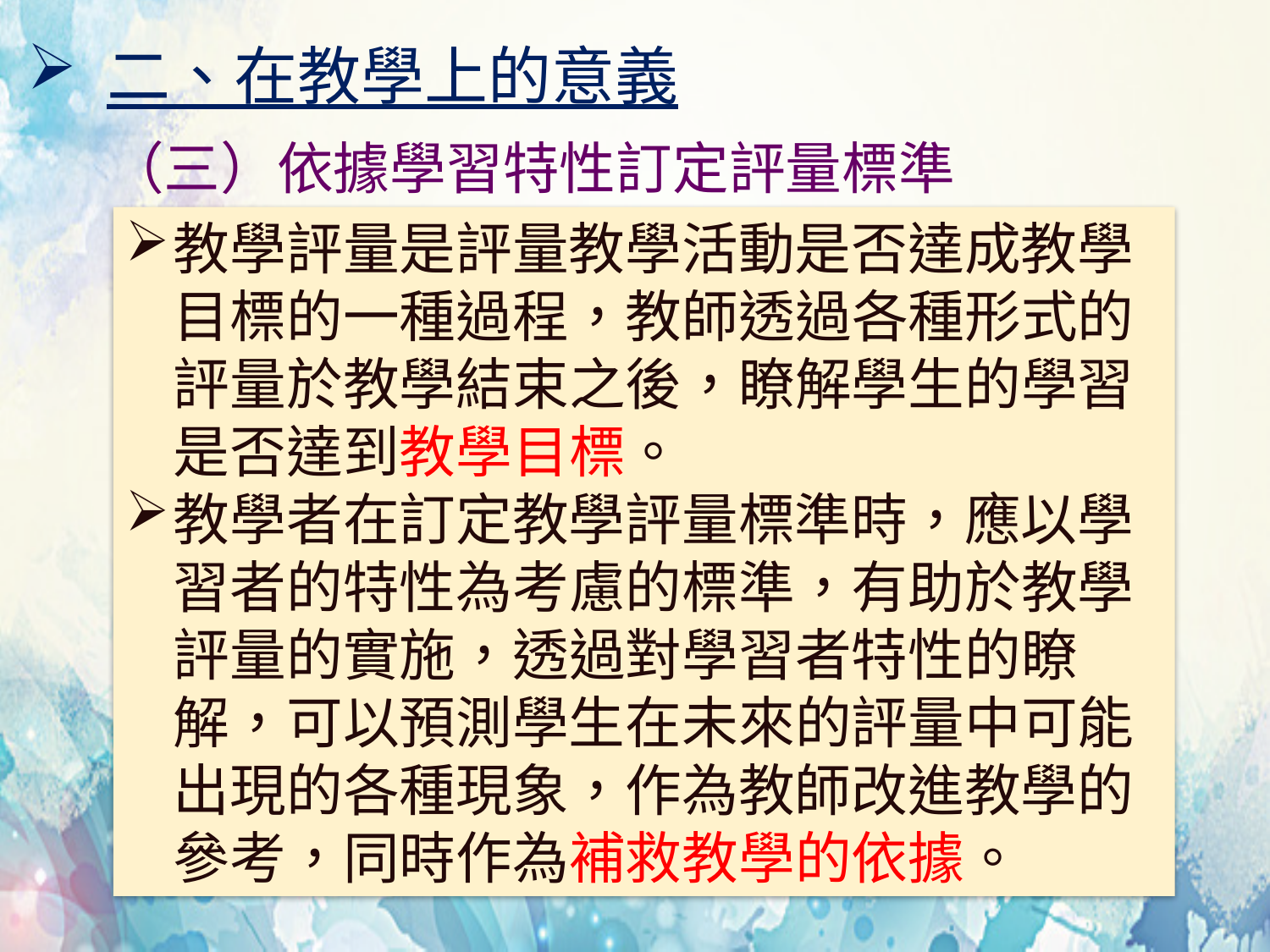

# 二、在教學上的意義
（三）依據學習特性訂定評量標準
教學評量是評量教學活動是否達成教學目標的一種過程，教師透過各種形式的評量於教學結束之後，瞭解學生的學習是否達到教學目標。
教學者在訂定教學評量標準時，應以學習者的特性為考慮的標準，有助於教學評量的實施，透過對學習者特性的瞭解，可以預測學生在未來的評量中可能出現的各種現象，作為教師改進教學的參考，同時作為補救教學的依據。